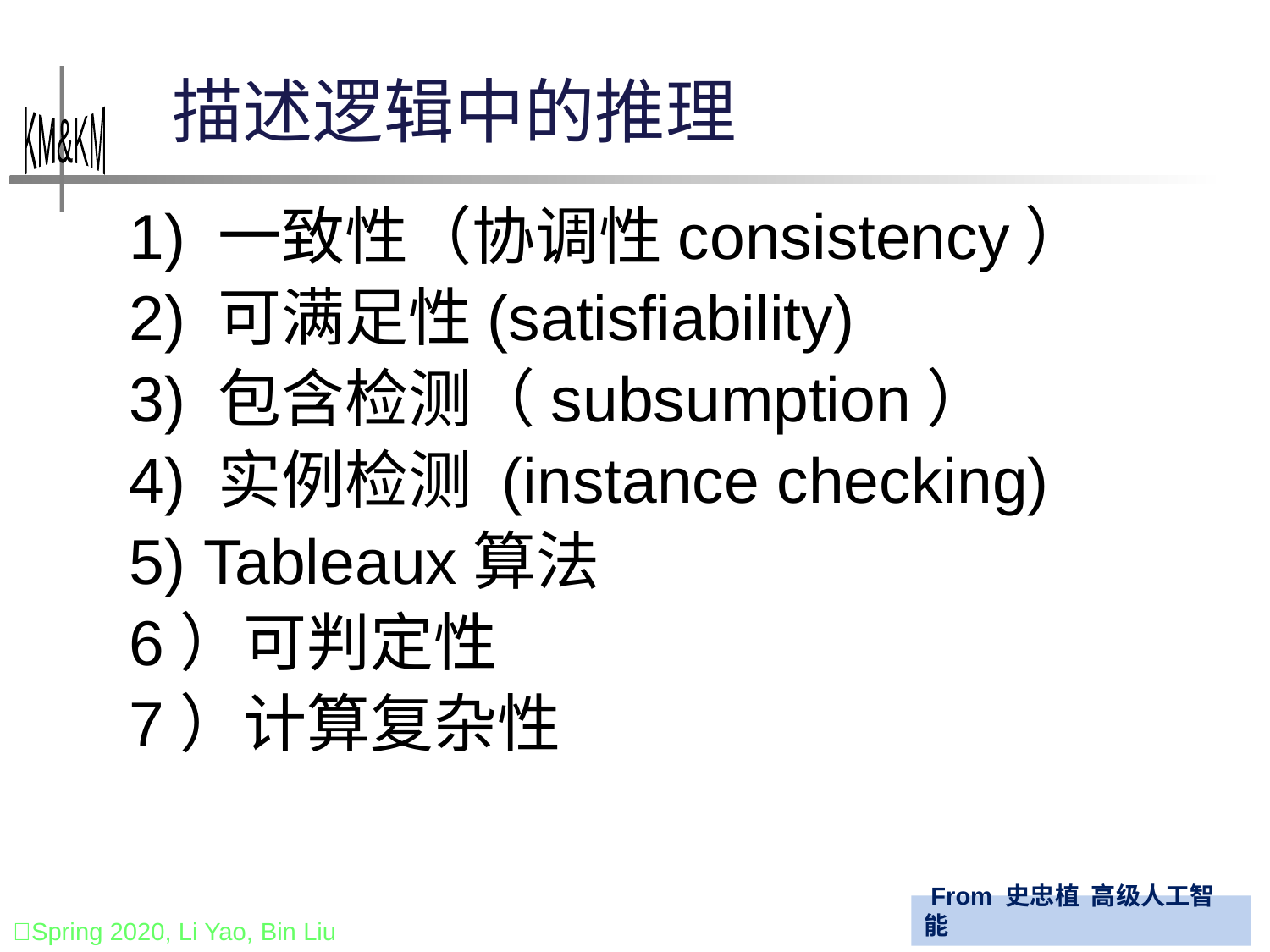

# 描述逻辑中的推理
1) 一致性（协调性consistency）
2) 可满足性(satisfiability)
3) 包含检测（subsumption）
4) 实例检测 (instance checking)
5) Tableaux算法
6）可判定性
7）计算复杂性
 From 史忠植  高级人工智能